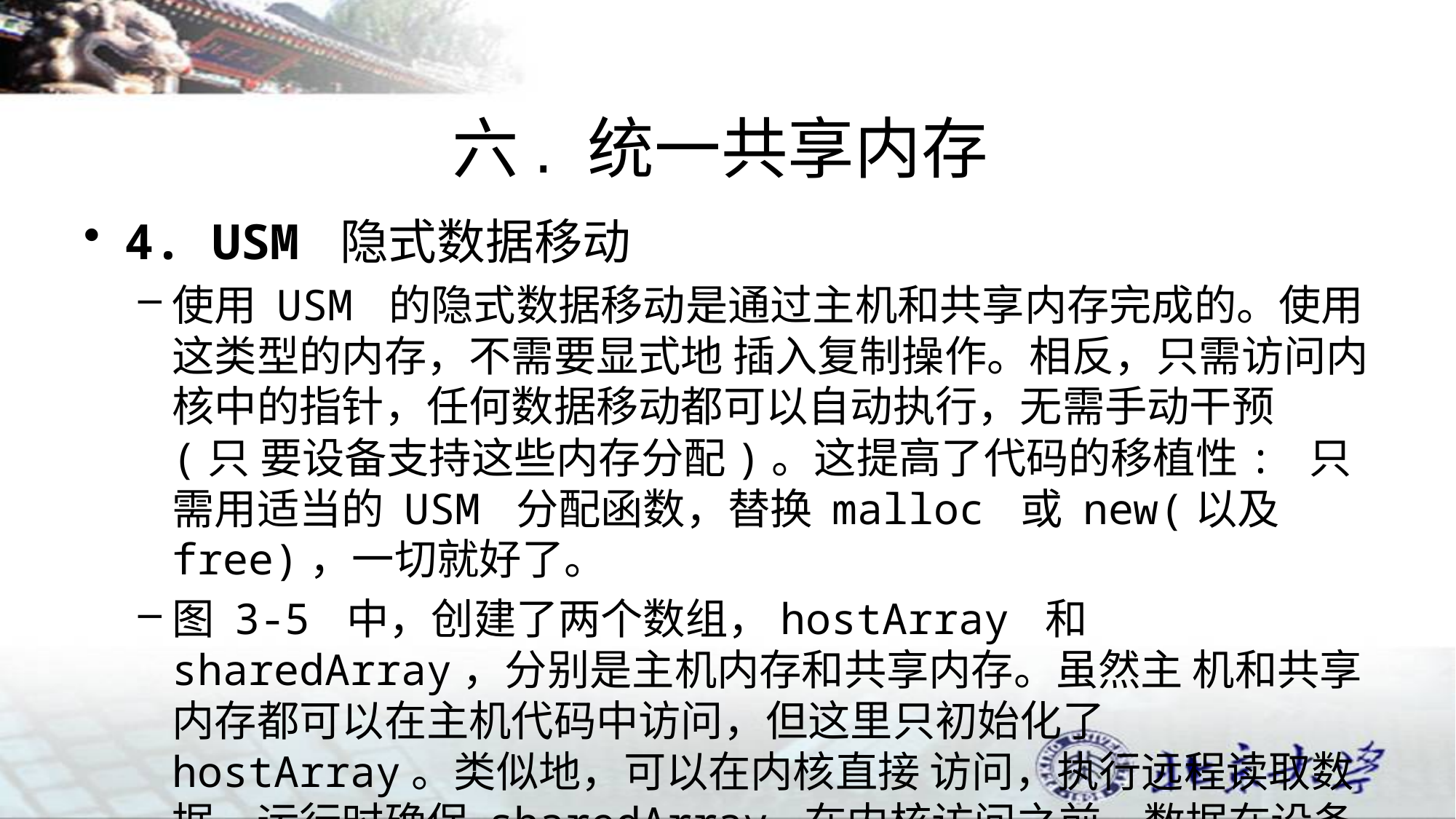

# 六. 统一共享内存
4. USM 隐式数据移动
使用 USM 的隐式数据移动是通过主机和共享内存完成的。使用这类型的内存，不需要显式地 插入复制操作。相反，只需访问内核中的指针，任何数据移动都可以自动执行，无需手动干预 (只 要设备支持这些内存分配)。这提高了代码的移植性: 只需用适当的 USM 分配函数，替换 malloc 或 new(以及 free)，一切就好了。
图 3-5 中，创建了两个数组，hostArray 和 sharedArray，分别是主机内存和共享内存。虽然主 机和共享内存都可以在主机代码中访问，但这里只初始化了 hostArray。类似地，可以在内核直接 访问，执行远程读取数据。运行时确保 sharedArray 在内核访问之前，数据在设备上是可用的，并 且在之后主机代码读取时会回移数据，这些都不需要开发者干预。